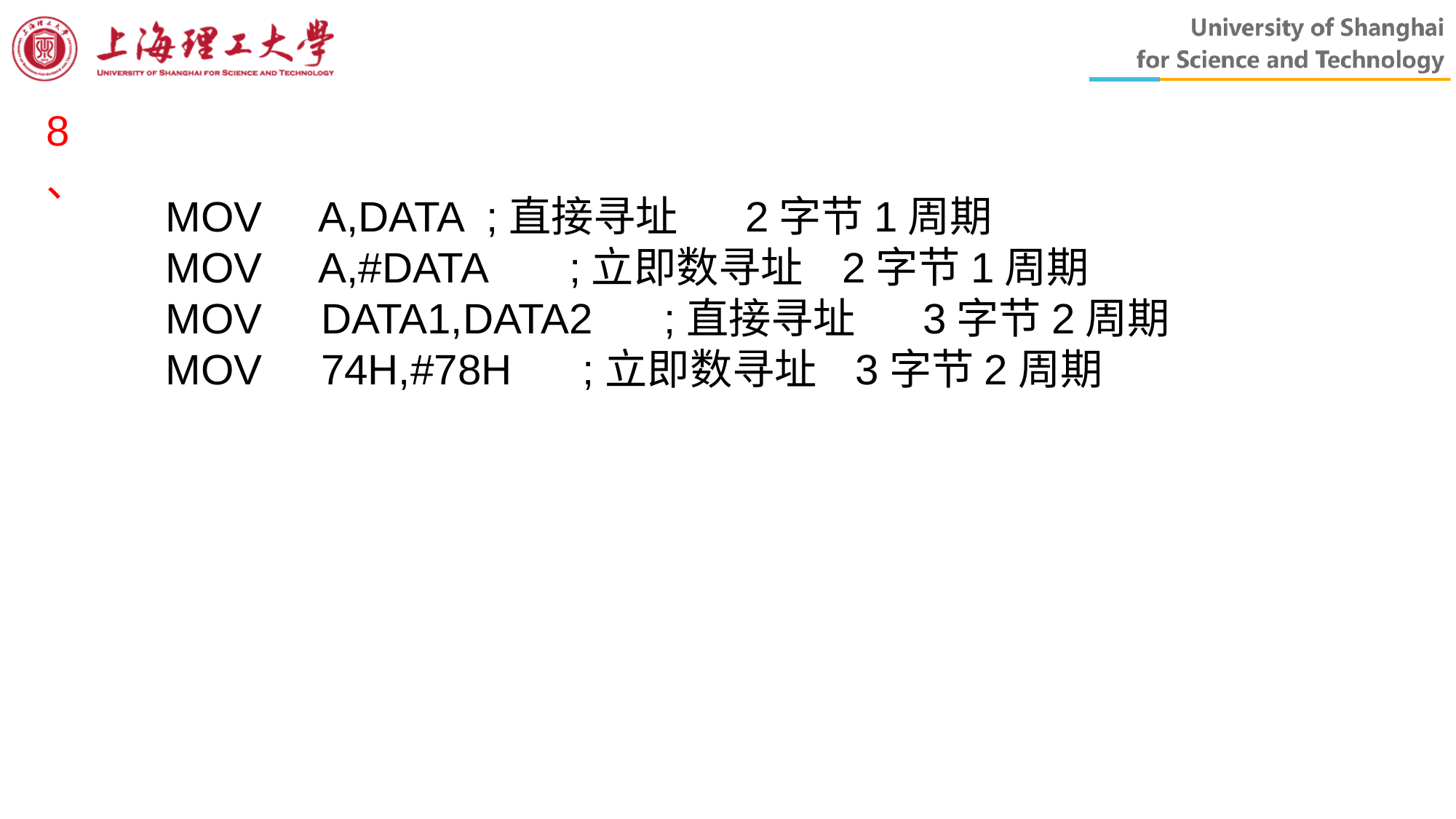

8、
   MOV     A,DATA  ;直接寻址      2字节1周期
   MOV     A,#DATA       ;立即数寻址   2字节1周期
   MOV     DATA1,DATA2      ;直接寻址      3字节2周期
   MOV     74H,#78H      ;立即数寻址   3字节2周期